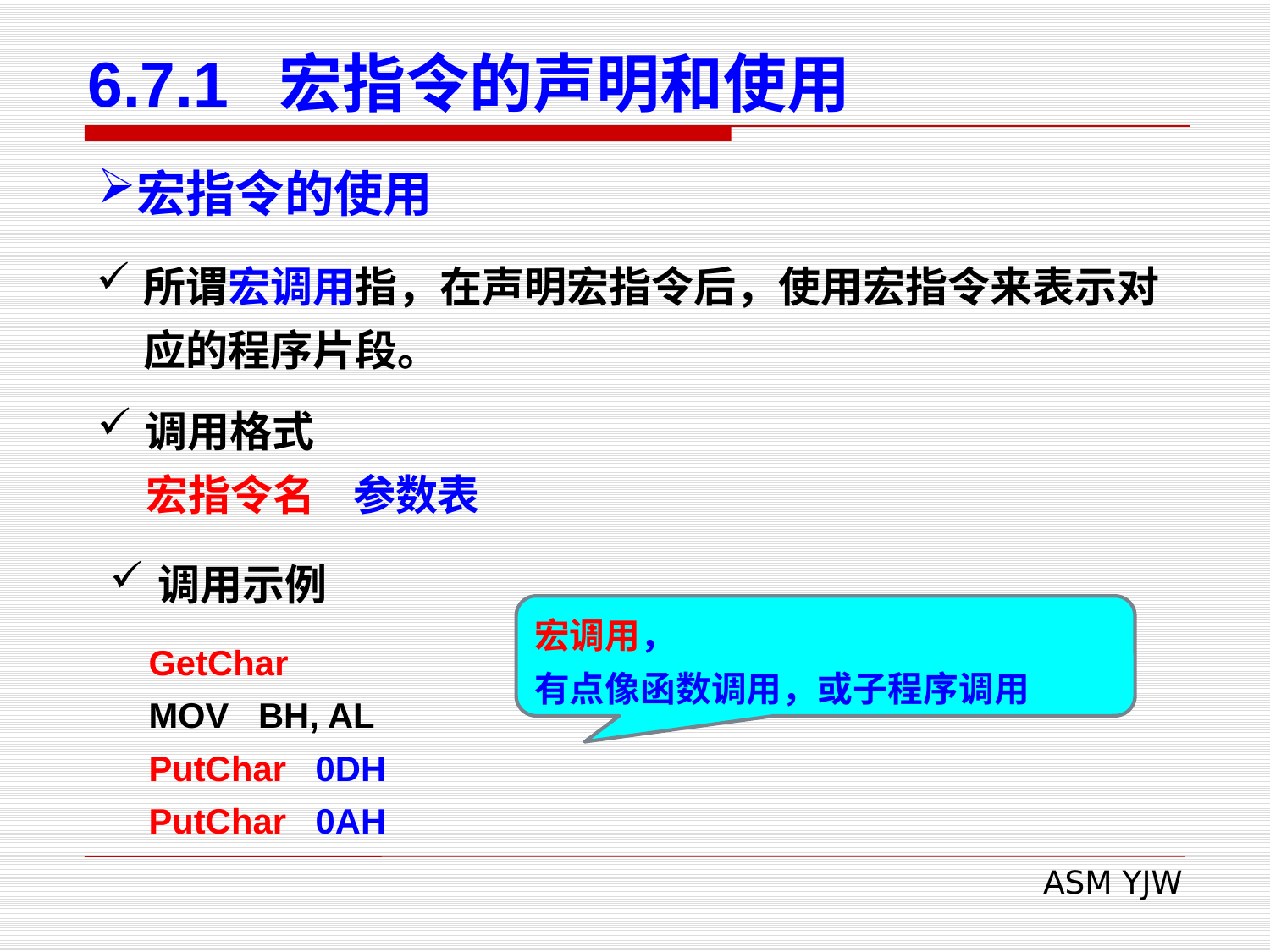

# 6.7.1  宏指令的声明和使用
宏指令的使用
所谓宏调用指，在声明宏指令后，使用宏指令来表示对应的程序片段。
调用格式
    宏指令名    参数表
调用示例
    GetChar
    MOV   BH, AL
    PutChar   0DH
    PutChar   0AH
宏调用，
有点像函数调用，或子程序调用